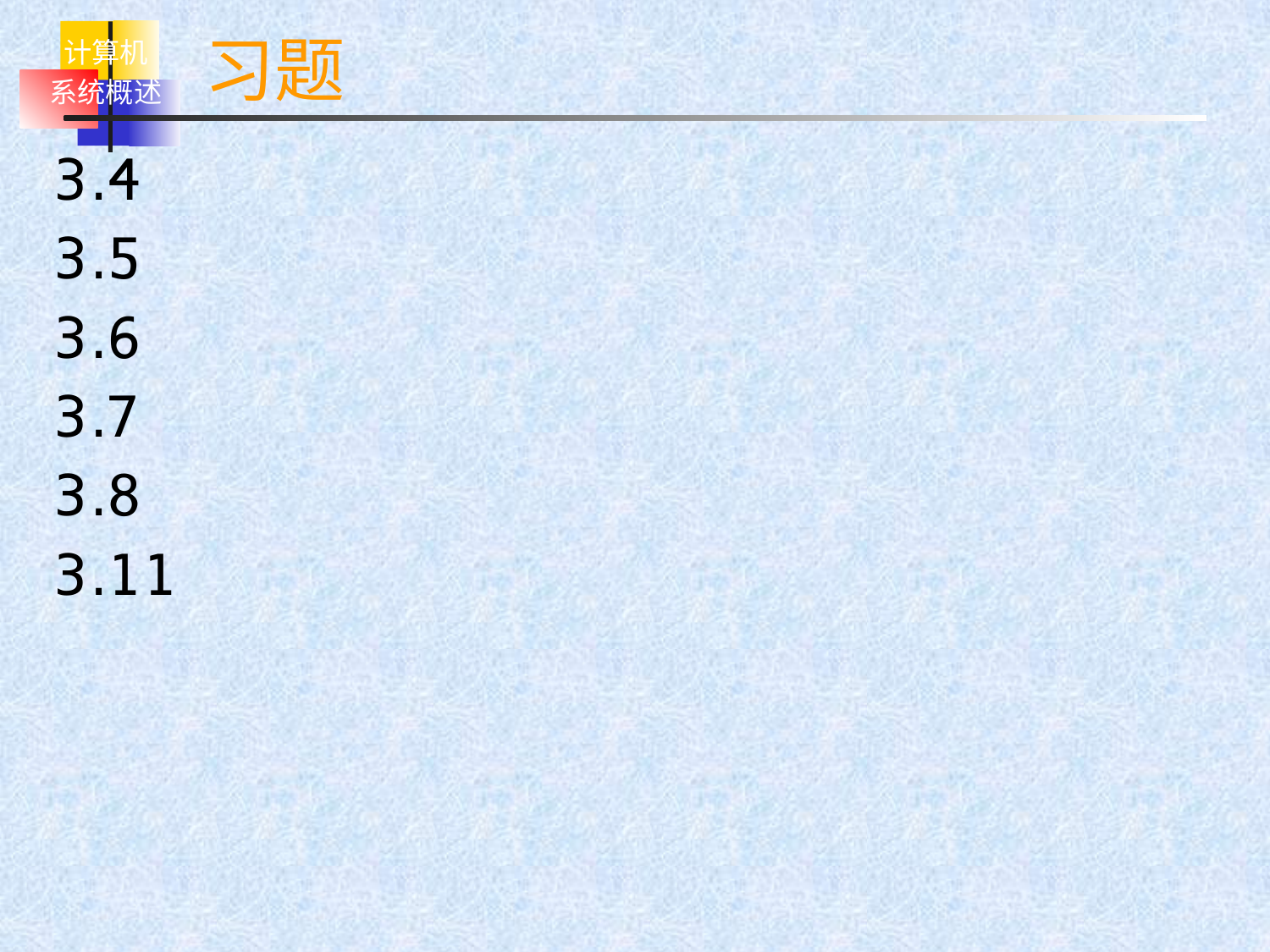

# 习题
3.4
3.5
3.6
3.7
3.8
3.11